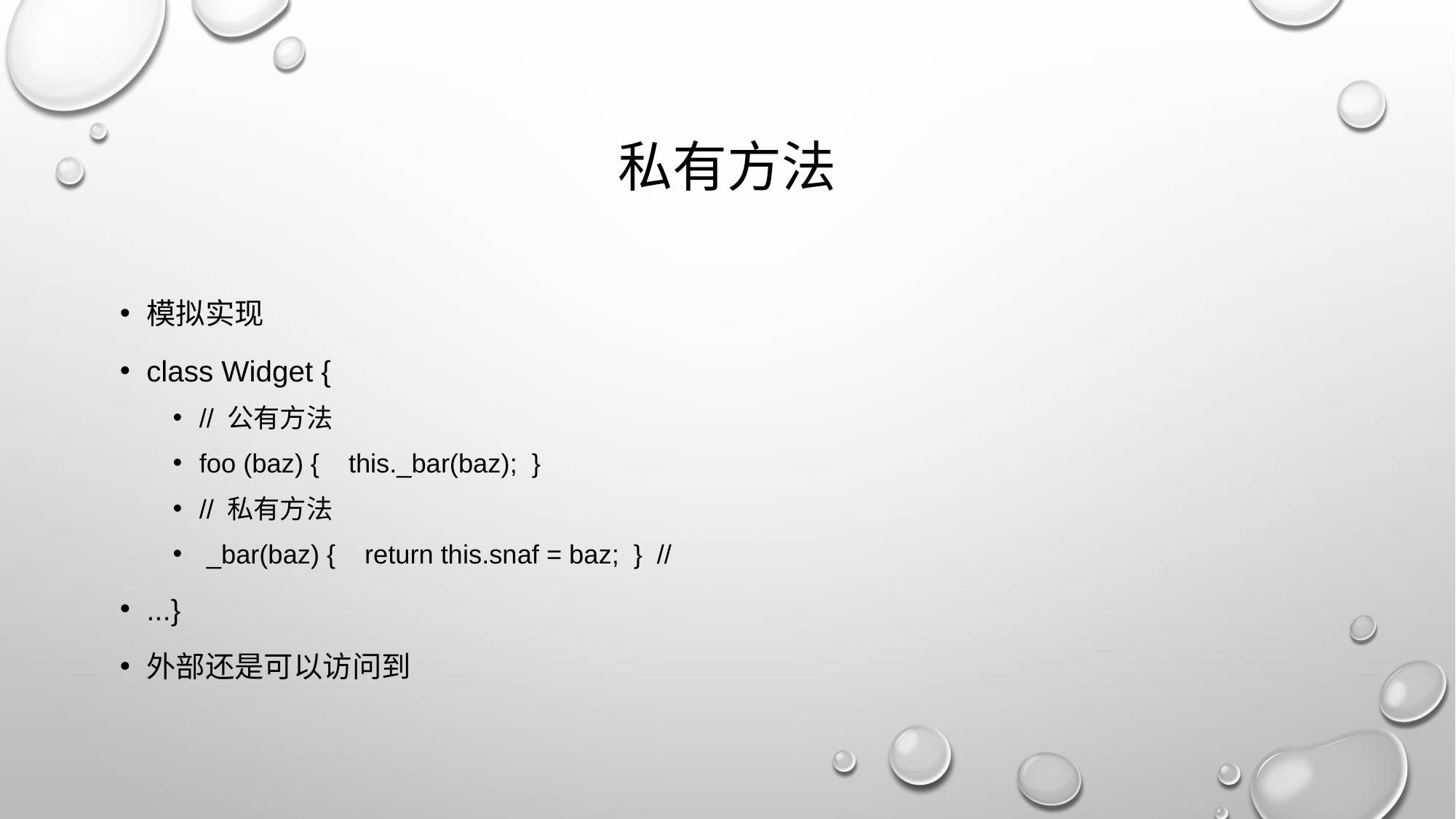

# 私有方法
模拟实现
class Widget {
// 公有方法
foo (baz) {    this._bar(baz);  }
// 私有方法
 _bar(baz) {    return this.snaf = baz;  }  //
...}
外部还是可以访问到